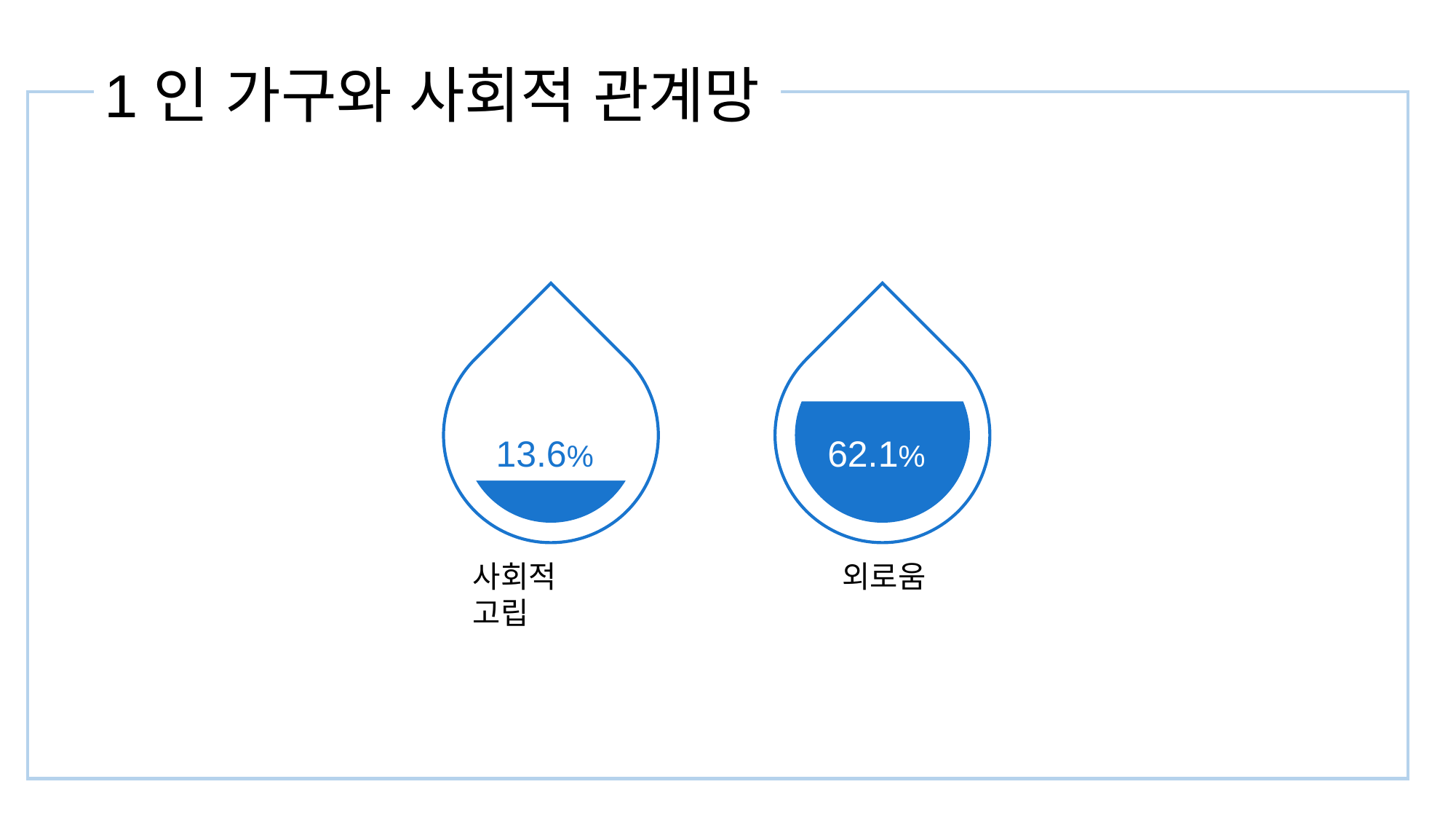

1인 가구와 사회적 관계망

13.6%
62.1%
사회적 고립
외로움